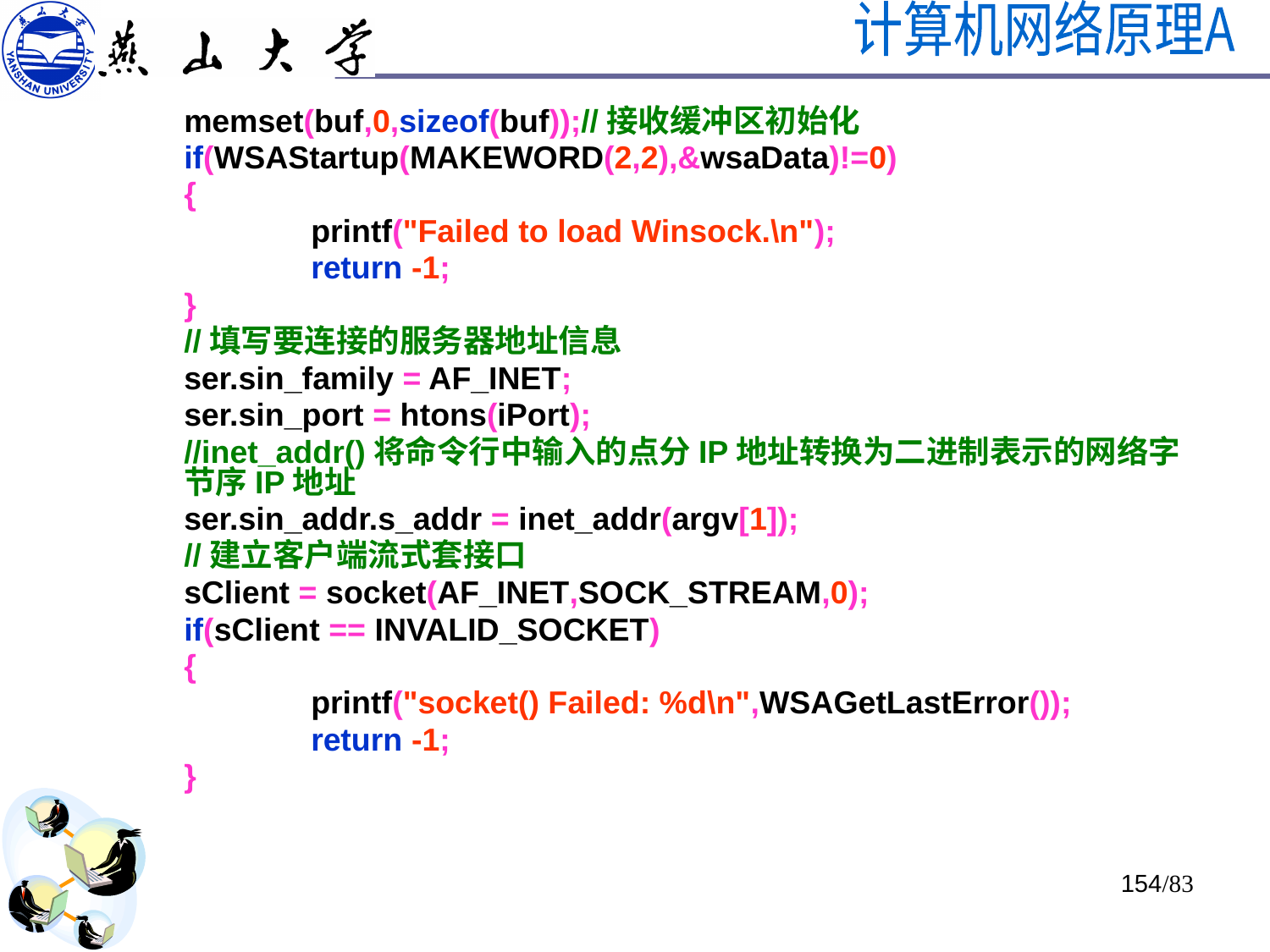

memset(buf,0,sizeof(buf));//接收缓冲区初始化
	if(WSAStartup(MAKEWORD(2,2),&wsaData)!=0)
	{
		printf("Failed to load Winsock.\n");
		return -1;
	}
	//填写要连接的服务器地址信息
	ser.sin_family = AF_INET;
	ser.sin_port = htons(iPort);
	//inet_addr()将命令行中输入的点分IP地址转换为二进制表示的网络字节序IP地址
	ser.sin_addr.s_addr = inet_addr(argv[1]);
	//建立客户端流式套接口
	sClient = socket(AF_INET,SOCK_STREAM,0);
	if(sClient == INVALID_SOCKET)
	{
		printf("socket() Failed: %d\n",WSAGetLastError());
		return -1;
	}
154/83